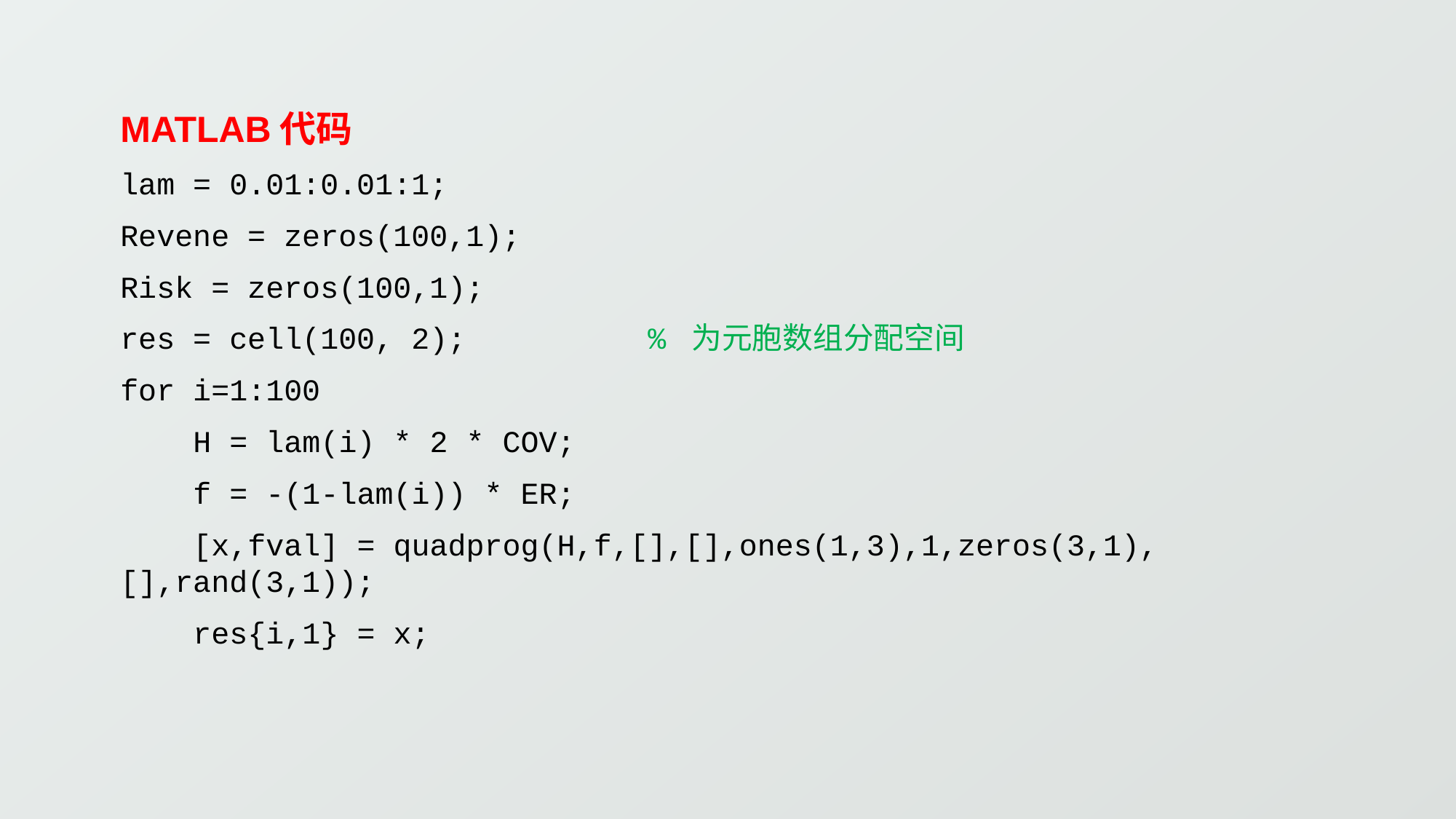

MATLAB代码
lam = 0.01:0.01:1;
Revene = zeros(100,1);
Risk = zeros(100,1);
res = cell(100, 2);          % 为元胞数组分配空间
for i=1:100
    H = lam(i) * 2 * COV;
    f = -(1-lam(i)) * ER;
    [x,fval] = quadprog(H,f,[],[],ones(1,3),1,zeros(3,1),[],rand(3,1));
    res{i,1} = x;